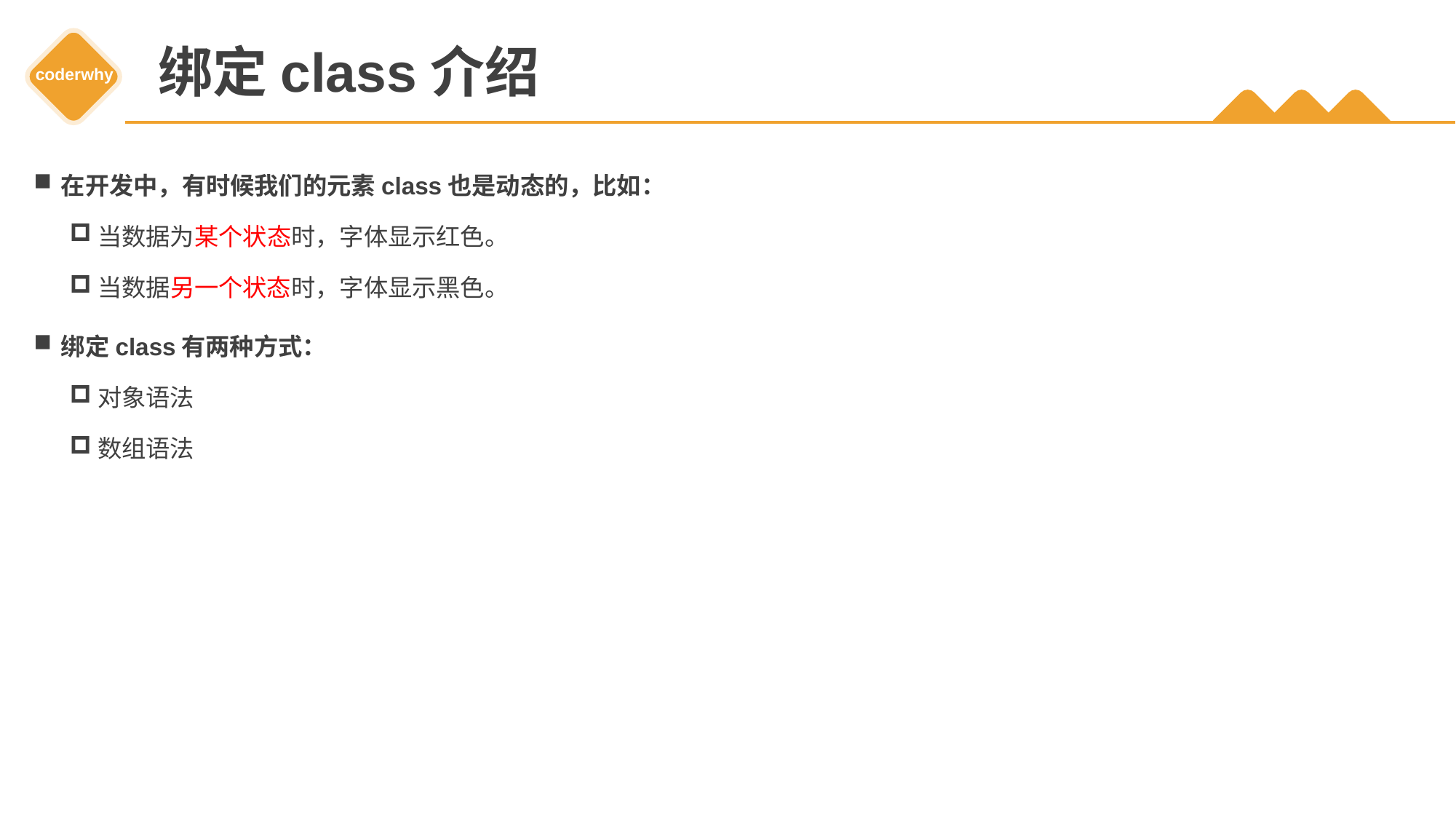

# 绑定class介绍
在开发中，有时候我们的元素class也是动态的，比如：
当数据为某个状态时，字体显示红色。
当数据另一个状态时，字体显示黑色。
绑定class有两种方式：
对象语法
数组语法